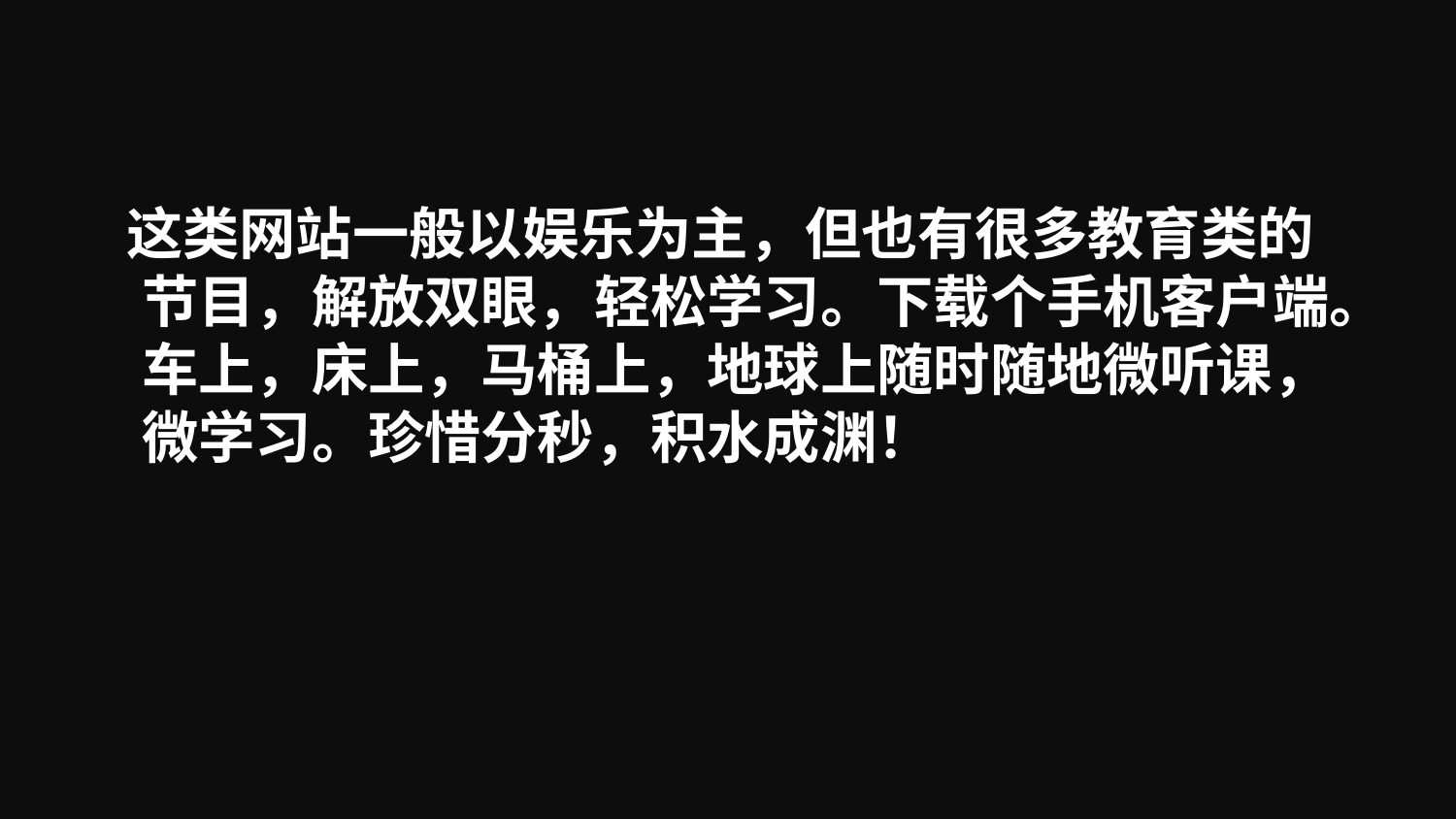

#
  这类网站一般以娱乐为主，但也有很多教育类的节目，解放双眼，轻松学习。下载个手机客户端。车上，床上，马桶上，地球上随时随地微听课，微学习。珍惜分秒，积水成渊！